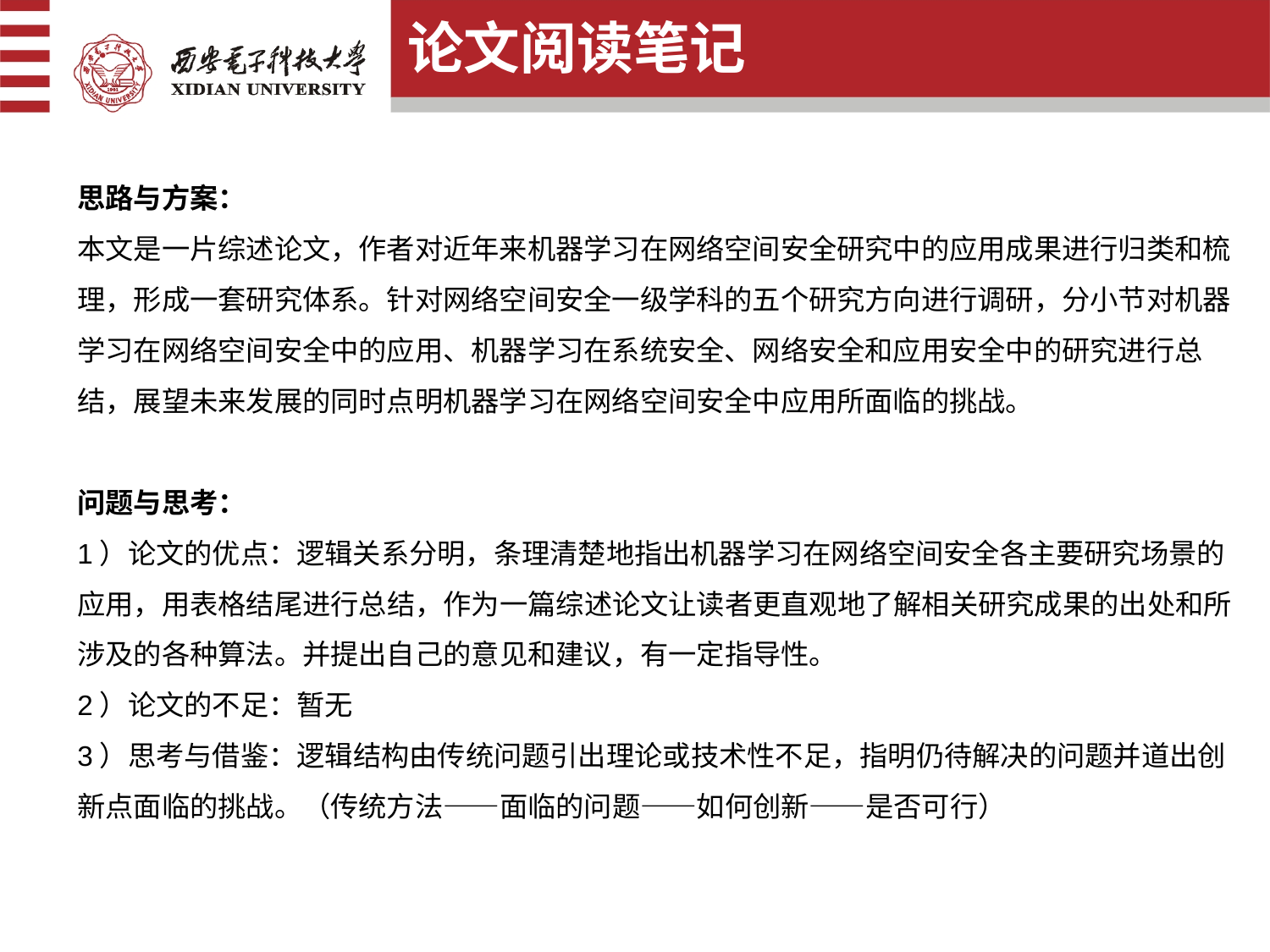

论文阅读笔记
思路与方案：
本文是一片综述论文，作者对近年来机器学习在网络空间安全研究中的应用成果进行归类和梳理，形成一套研究体系。针对网络空间安全一级学科的五个研究方向进行调研，分小节对机器学习在网络空间安全中的应用、机器学习在系统安全、网络安全和应用安全中的研究进行总结，展望未来发展的同时点明机器学习在网络空间安全中应用所面临的挑战。

问题与思考：
1）论文的优点：逻辑关系分明，条理清楚地指出机器学习在网络空间安全各主要研究场景的应用，用表格结尾进行总结，作为一篇综述论文让读者更直观地了解相关研究成果的出处和所涉及的各种算法。并提出自己的意见和建议，有一定指导性。
2）论文的不足：暂无
3）思考与借鉴：逻辑结构由传统问题引出理论或技术性不足，指明仍待解决的问题并道出创新点面临的挑战。（传统方法——面临的问题——如何创新——是否可行）